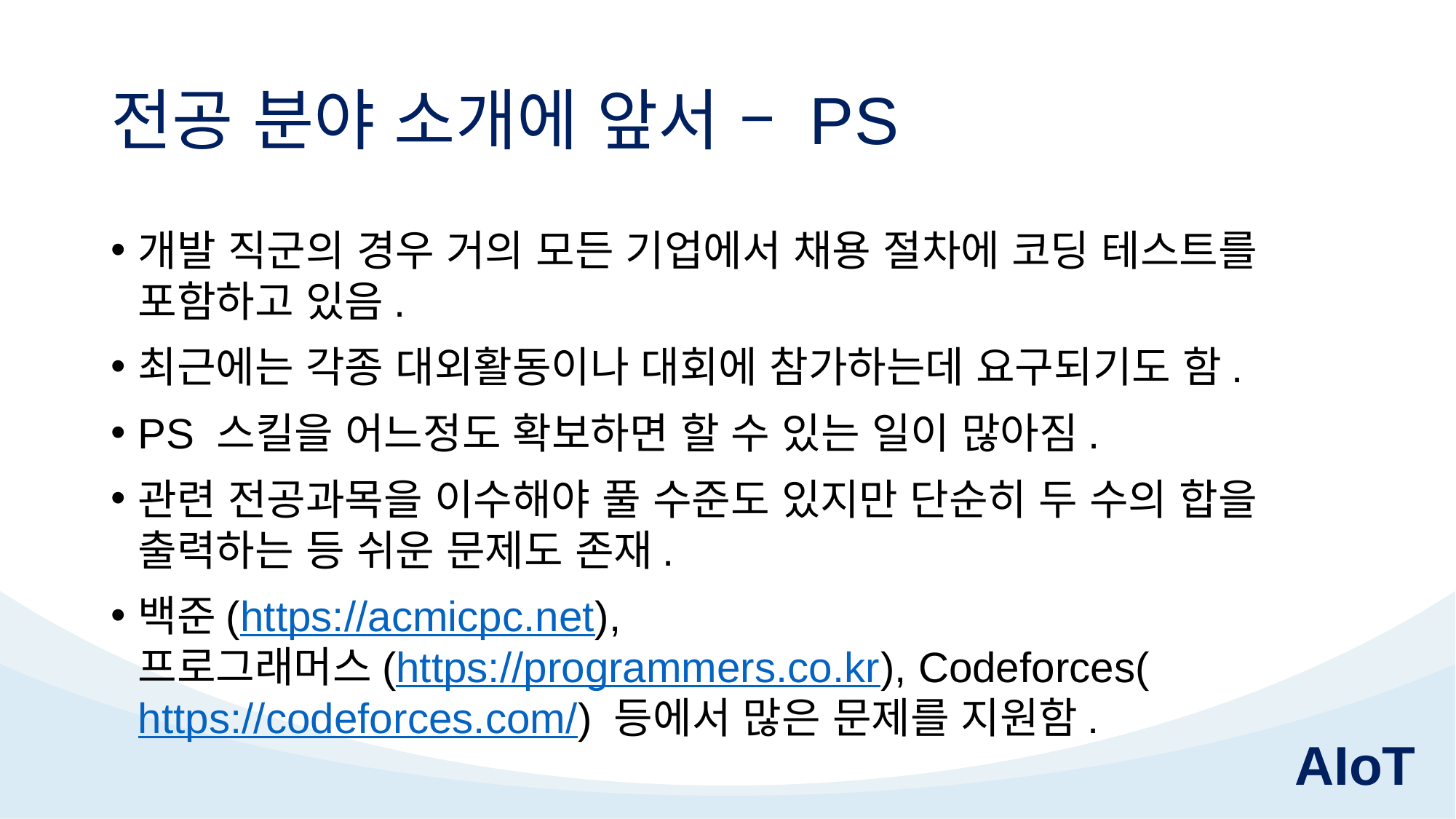

# 전공 분야 소개에 앞서 – PS
개발 직군의 경우 거의 모든 기업에서 채용 절차에 코딩 테스트를 포함하고 있음.
최근에는 각종 대외활동이나 대회에 참가하는데 요구되기도 함.
PS 스킬을 어느정도 확보하면 할 수 있는 일이 많아짐.
관련 전공과목을 이수해야 풀 수준도 있지만 단순히 두 수의 합을 출력하는 등 쉬운 문제도 존재.
백준(https://acmicpc.net),
프로그래머스(https://programmers.co.kr), Codeforces(https://codeforces.com/) 등에서 많은 문제를 지원함.